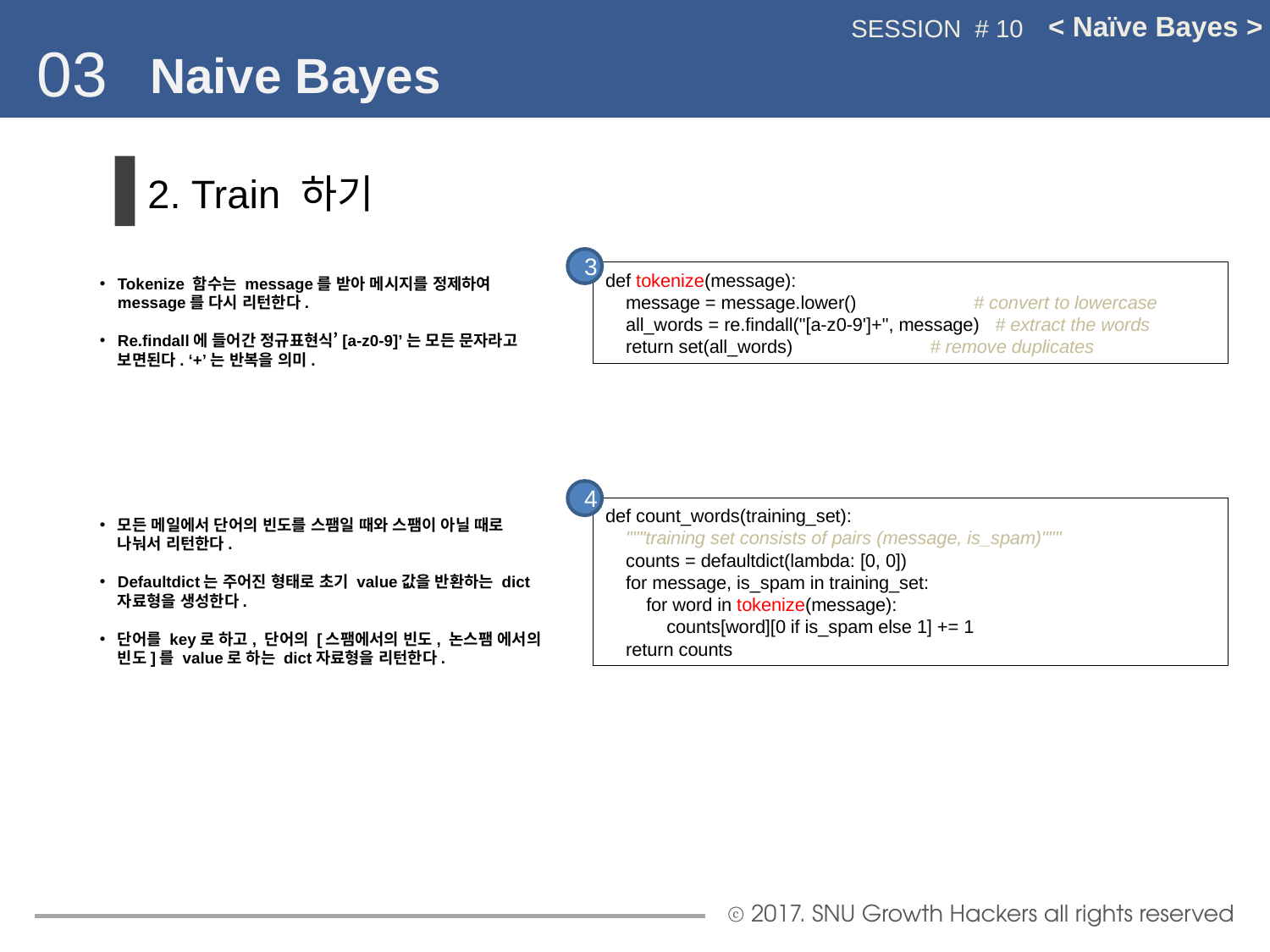

< Naïve Bayes >
SESSION  # 10
03
Naive Bayes
2. Train 하기

3

Tokenize 함수는 message를 받아 메시지를 정제하여 message를 다시 리턴한다.

Re.findall에 들어간 정규표현식’[a-z0-9]’는 모든 문자라고 보면된다. ‘+’는 반복을 의미.
def tokenize(message):
    message = message.lower()                       # convert to lowercase
    all_words = re.findall("[a-z0-9']+", message)   # extract the words
    return set(all_words)                           # remove duplicates
4
def count_words(training_set):
    """training set consists of pairs (message, is_spam)"""
    counts = defaultdict(lambda: [0, 0])
    for message, is_spam in training_set:
        for word in tokenize(message):
            counts[word][0 if is_spam else 1] += 1
    return counts
모든 메일에서 단어의 빈도를 스팸일 때와 스팸이 아닐 때로 나눠서 리턴한다.

Defaultdict는 주어진 형태로 초기 value값을 반환하는 dict 자료형을 생성한다.

단어를 key로 하고, 단어의 [스팸에서의 빈도, 논스팸 에서의 빈도]를 value로 하는 dict자료형을 리턴한다.

ⓒ 2017. SNU Growth Hackers all rights reserved